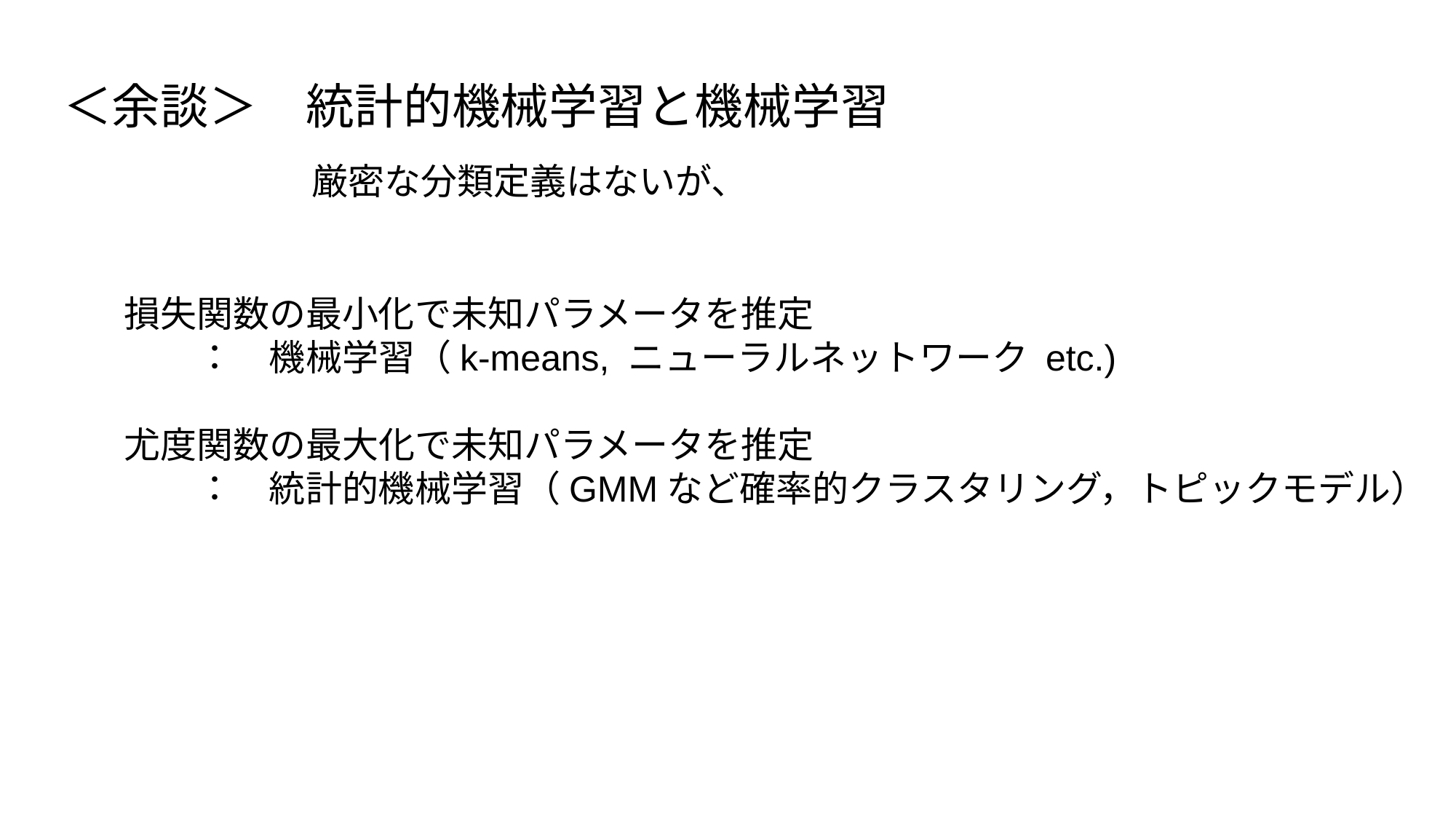

＜余談＞　統計的機械学習と機械学習
厳密な分類定義はないが、
損失関数の最小化で未知パラメータを推定
　　：　機械学習（k-means, ニューラルネットワーク etc.)

尤度関数の最大化で未知パラメータを推定
　　：　統計的機械学習（GMMなど確率的クラスタリング，トピックモデル）